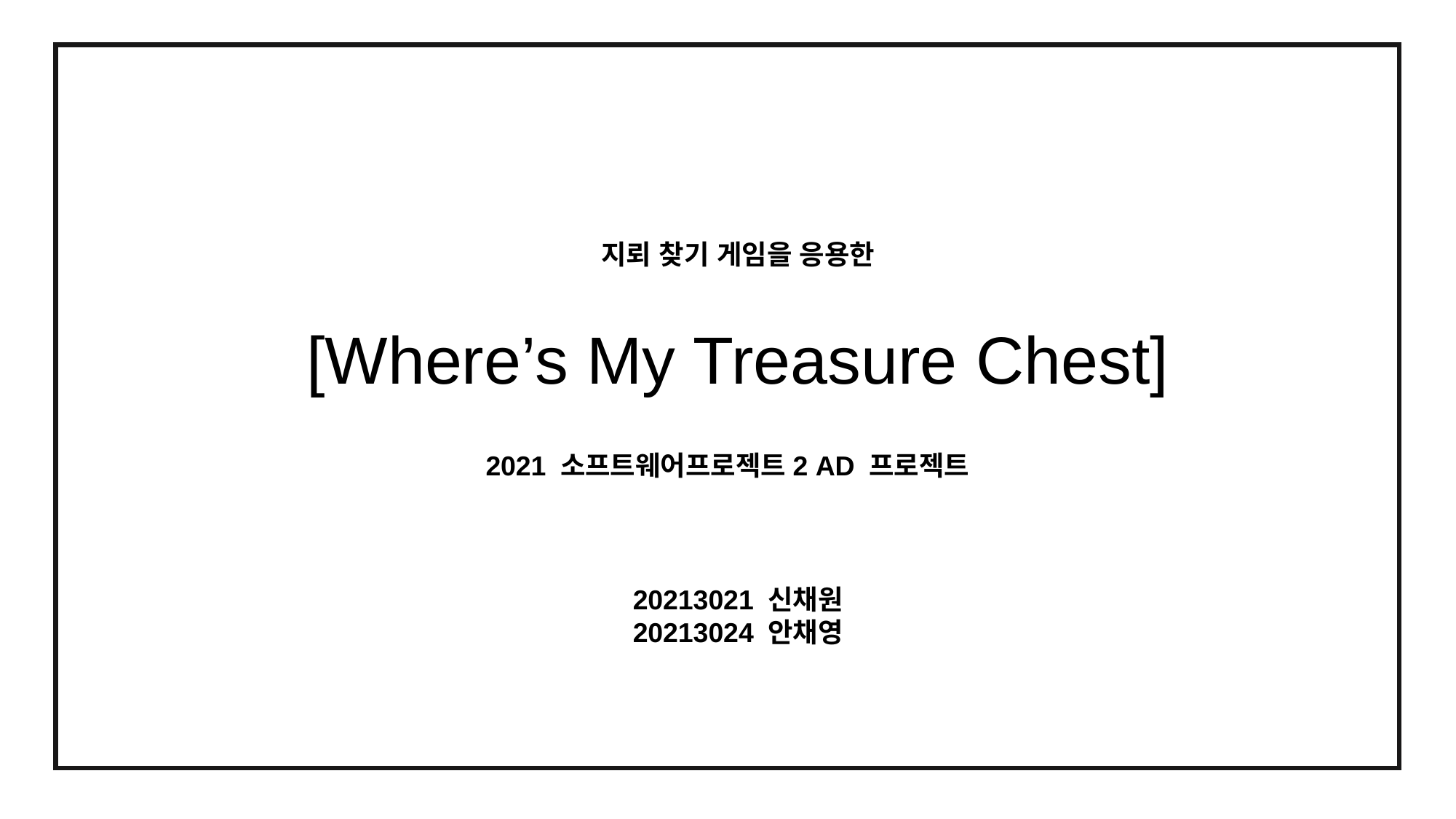

지뢰 찾기 게임을 응용한
[Where’s My Treasure Chest]
2021 소프트웨어프로젝트2 AD 프로젝트
20213021 신채원
20213024 안채영